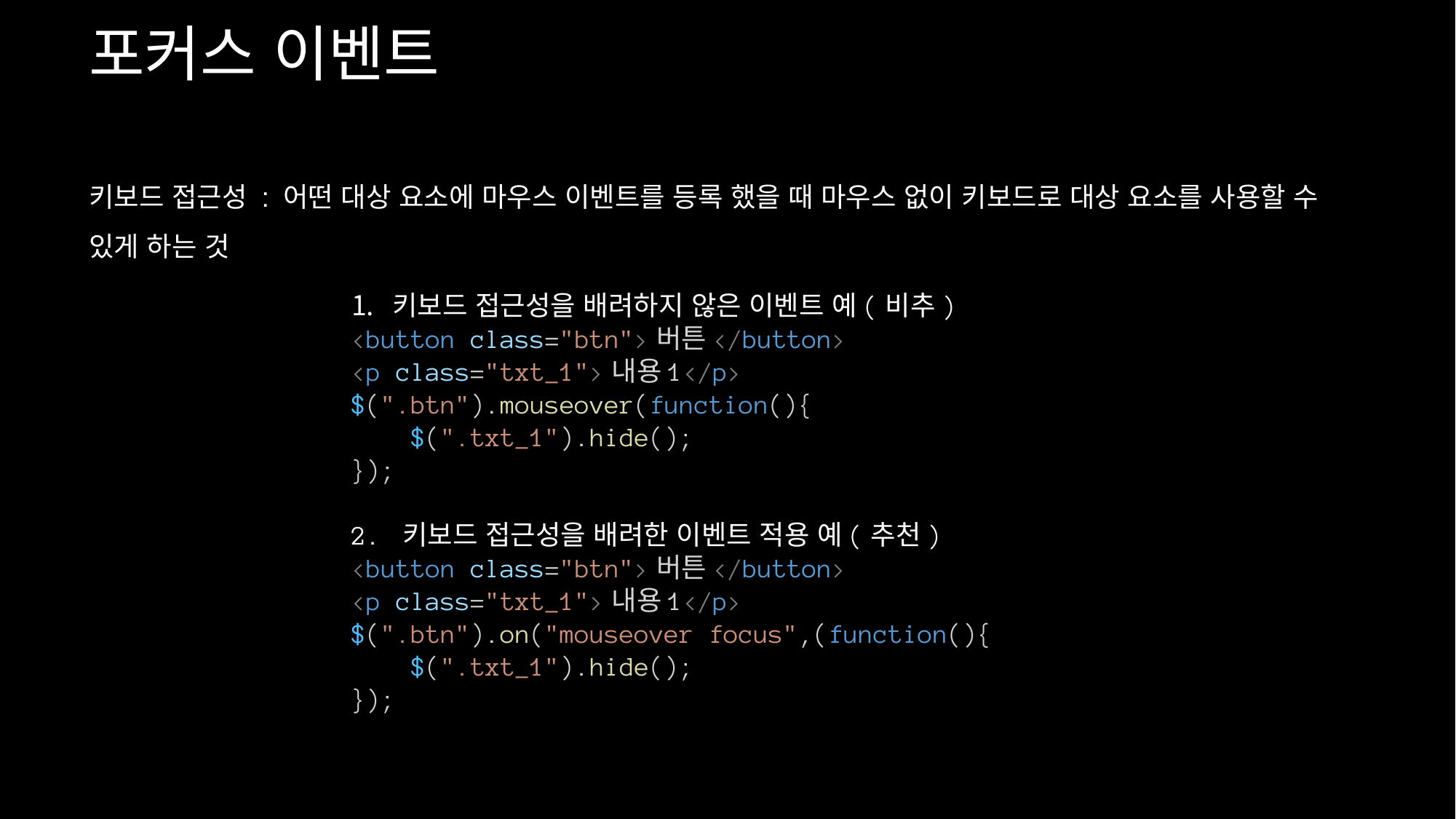

포커스 이벤트
키보드 접근성 : 어떤 대상 요소에 마우스 이벤트를 등록 했을 때 마우스 없이 키보드로 대상 요소를 사용할 수 있게 하는 것
키보드 접근성을 배려하지 않은 이벤트 예(비추)
<button class="btn">버튼</button>
<p class="txt_1">내용1</p>
$(".btn").mouseover(function(){
    $(".txt_1").hide();
});

2. 키보드 접근성을 배려한 이벤트 적용 예(추천)
<button class="btn">버튼</button>
<p class="txt_1">내용1</p>
$(".btn").on("mouseover focus",(function(){
    $(".txt_1").hide();
});